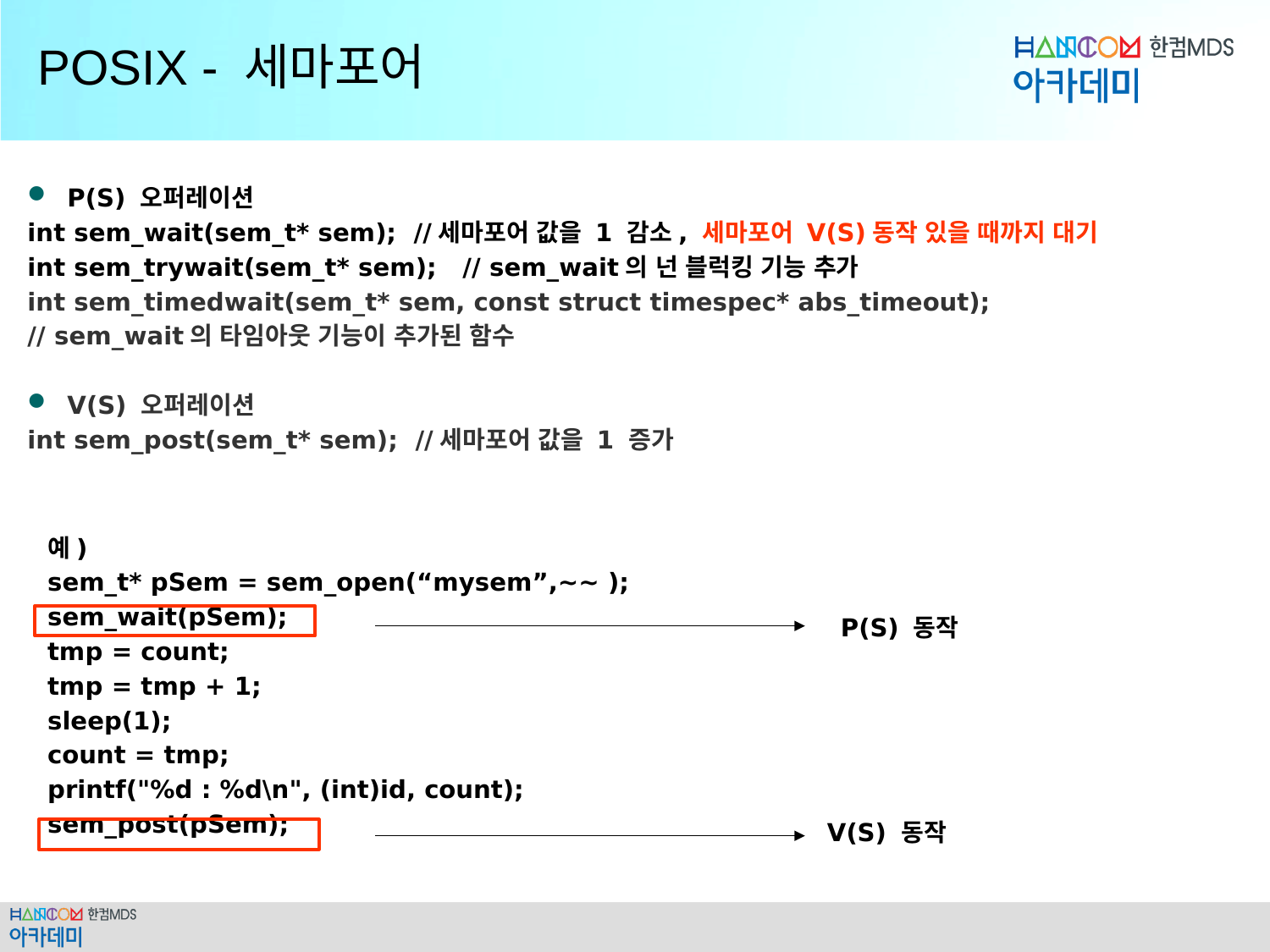

# POSIX - 세마포어
P(S) 오퍼레이션
int sem_wait(sem_t* sem);  //세마포어 값을 1 감소, 세마포어 V(S)동작 있을 때까지 대기
int sem_trywait(sem_t* sem);   // sem_wait의 넌 블럭킹 기능 추가
int sem_timedwait(sem_t* sem, const struct timespec* abs_timeout);
// sem_wait의 타임아웃 기능이 추가된 함수

V(S) 오퍼레이션
int sem_post(sem_t* sem);  //세마포어 값을 1 증가
예)
sem_t* pSem = sem_open(“mysem”,~~ );
sem_wait(pSem);
tmp = count;
tmp = tmp + 1;
sleep(1);
count = tmp;
printf("%d : %d\n", (int)id, count);
sem_post(pSem);

P(S) 동작
V(S) 동작